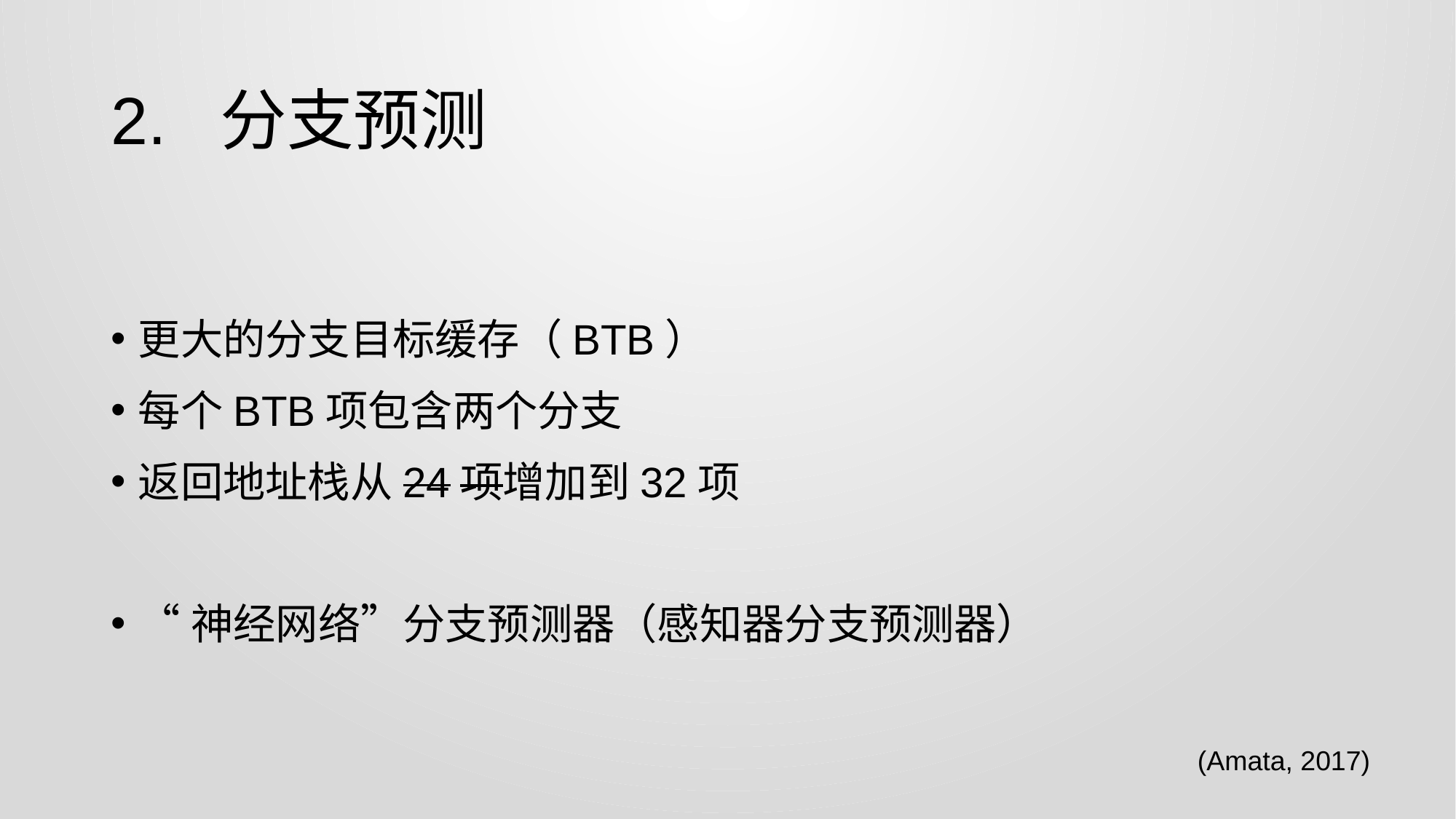

# 2.	分支预测
更大的分支目标缓存（BTB）
每个BTB项包含两个分支
返回地址栈从24项增加到32项

“神经网络”分支预测器（感知器分支预测器）
 (Amata, 2017)